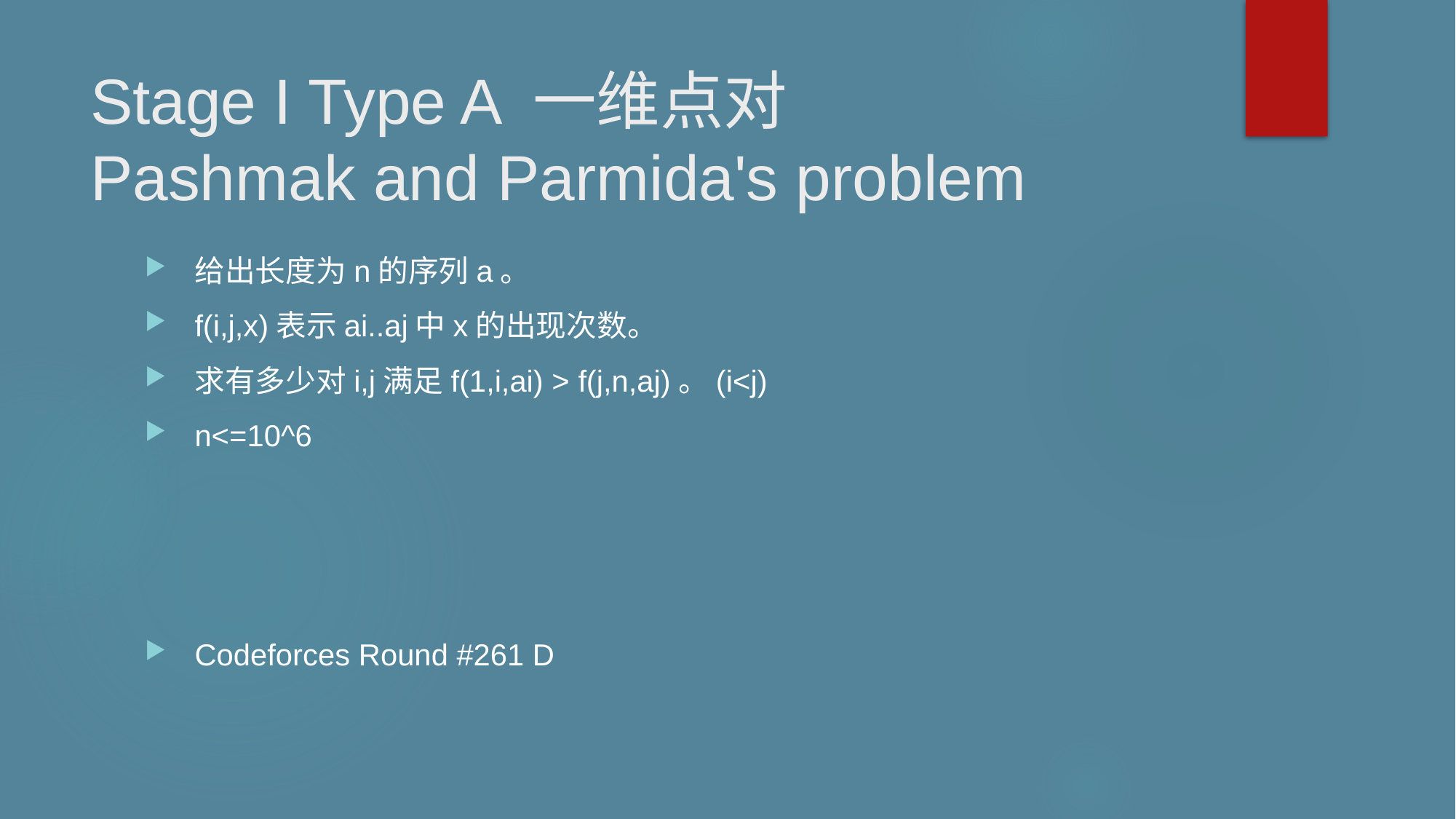

# Stage I Type A 一维点对 Pashmak and Parmida's problem
给出长度为n的序列a。
f(i,j,x)表示ai..aj中x的出现次数。
求有多少对i,j满足f(1,i,ai) > f(j,n,aj)。(i<j)
n<=10^6

Codeforces Round #261 D